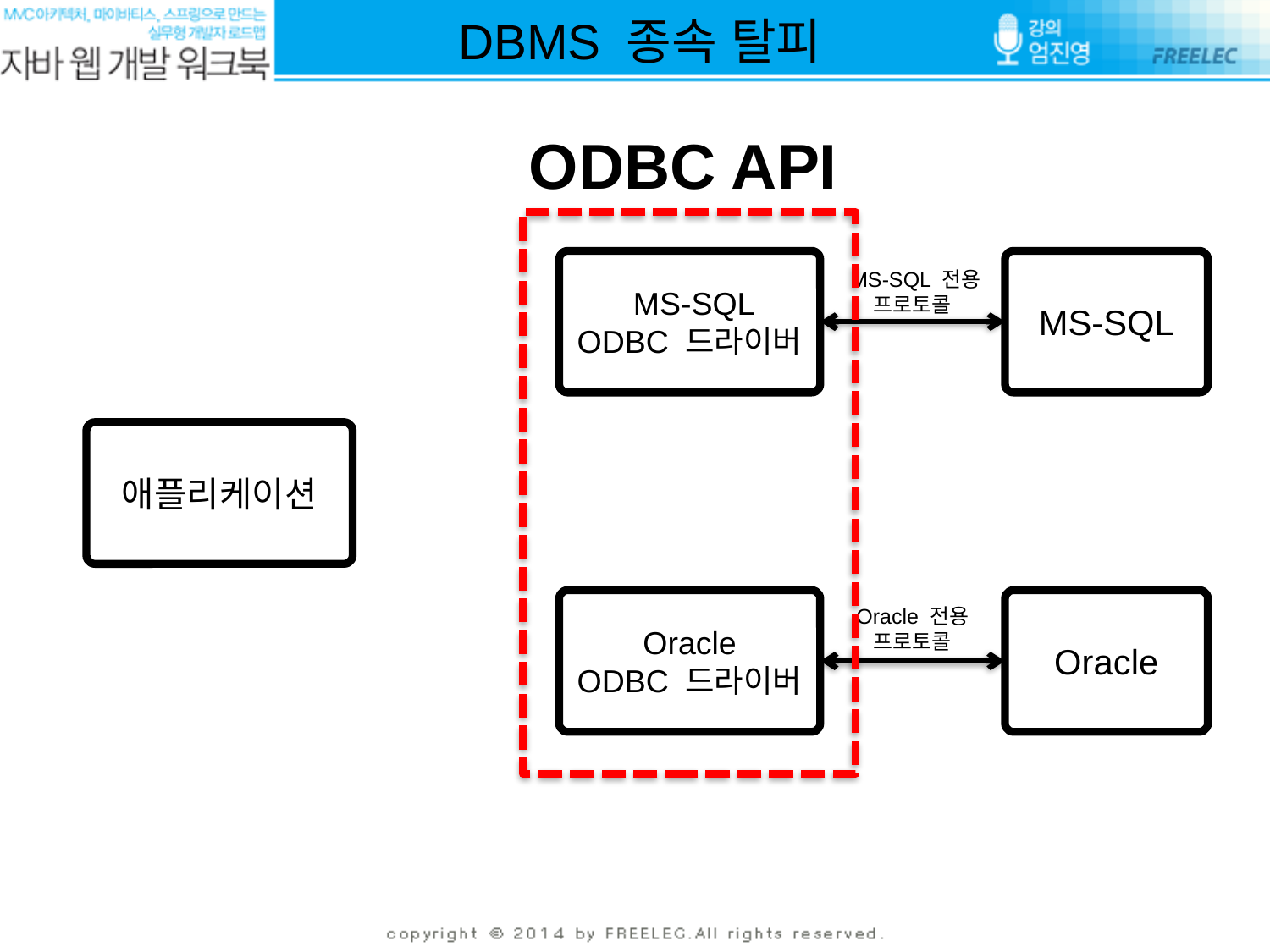

DBMS 종속 탈피
ODBC API

 MS-SQL
ODBC 드라이버
MS-SQL
 MS-SQL 전용
프로토콜
애플리케이션
Oracle
ODBC 드라이버
Oracle
Oracle 전용
프로토콜